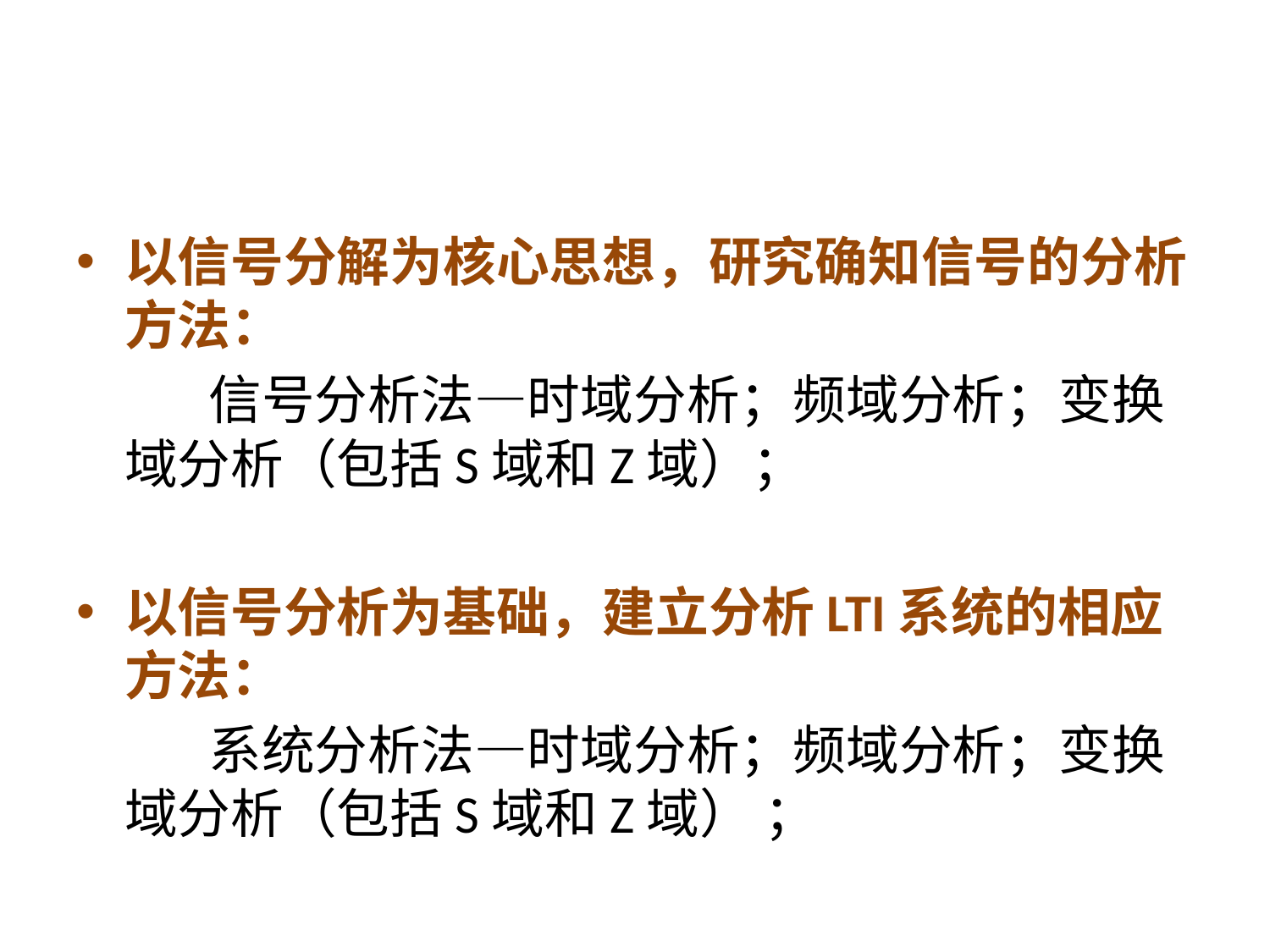

#
以信号分解为核心思想，研究确知信号的分析方法：
          信号分析法—时域分析；频域分析；变换域分析（包括S域和Z域）；

以信号分析为基础，建立分析LTI系统的相应方法：
          系统分析法—时域分析；频域分析；变换域分析（包括S域和Z域） ；